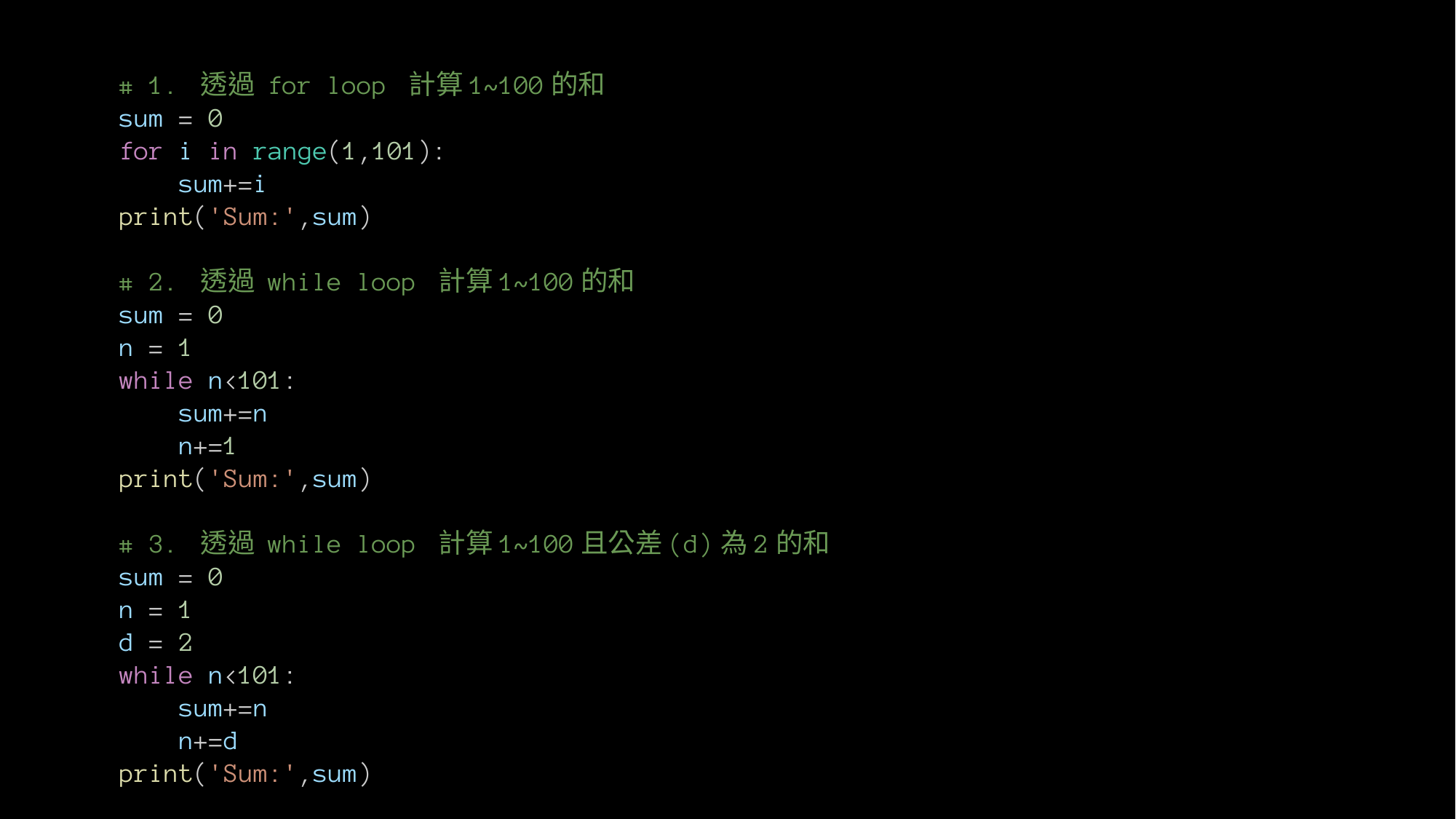

# 1. 透過 for loop 計算1~100的和
sum = 0
for i in range(1,101):
    sum+=i
print('Sum:',sum)

# 2. 透過 while loop 計算1~100的和
sum = 0
n = 1
while n<101:
    sum+=n
    n+=1
print('Sum:',sum)

# 3. 透過 while loop 計算1~100且公差(d)為2的和
sum = 0
n = 1
d = 2
while n<101:
    sum+=n
    n+=d
print('Sum:',sum)